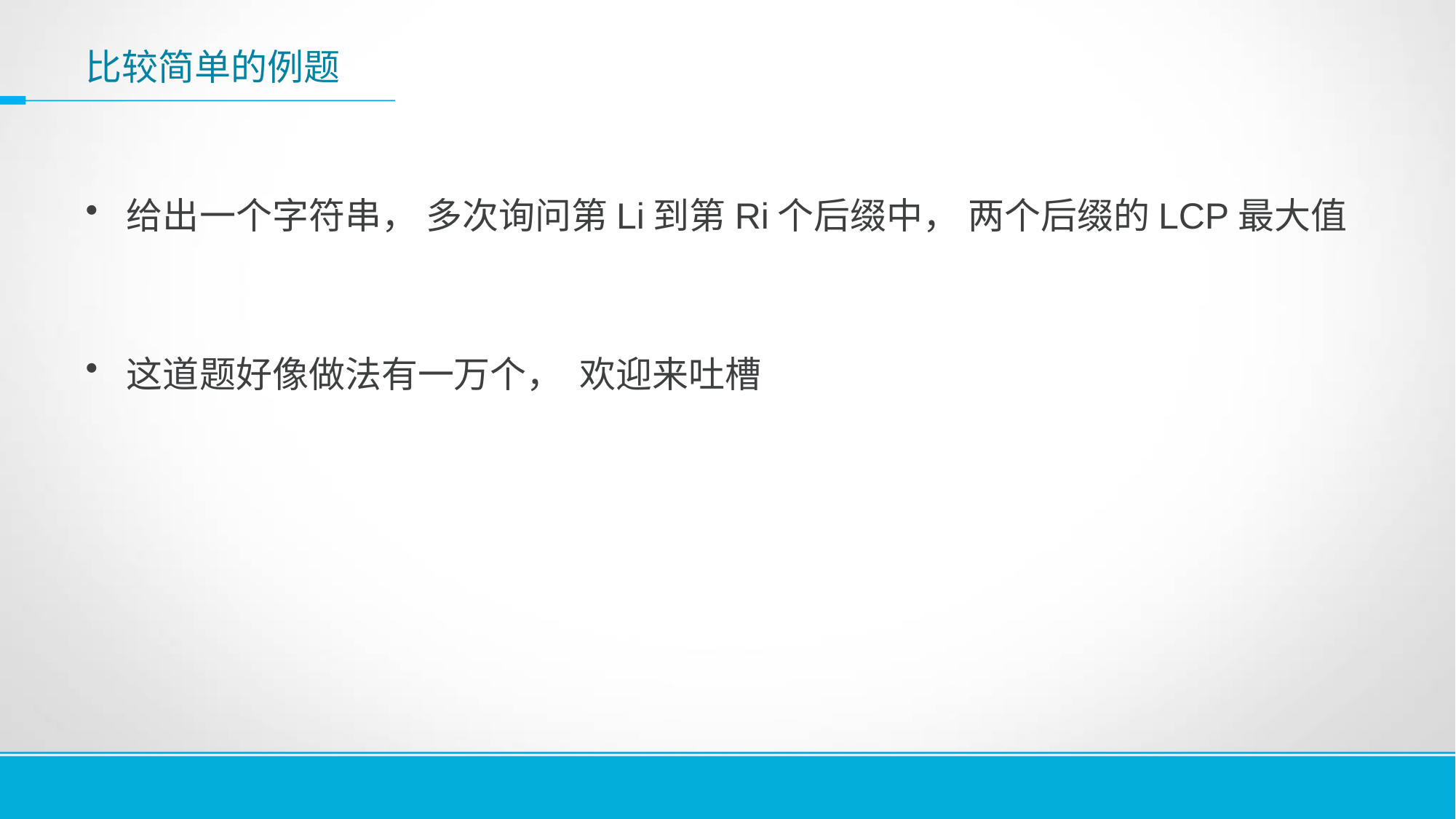

# 比较简单的例题

给出一个字符串， 多次询问第Li到第Ri个后缀中， 两个后缀的LCP最大值

这道题好像做法有一万个，  欢迎来吐槽